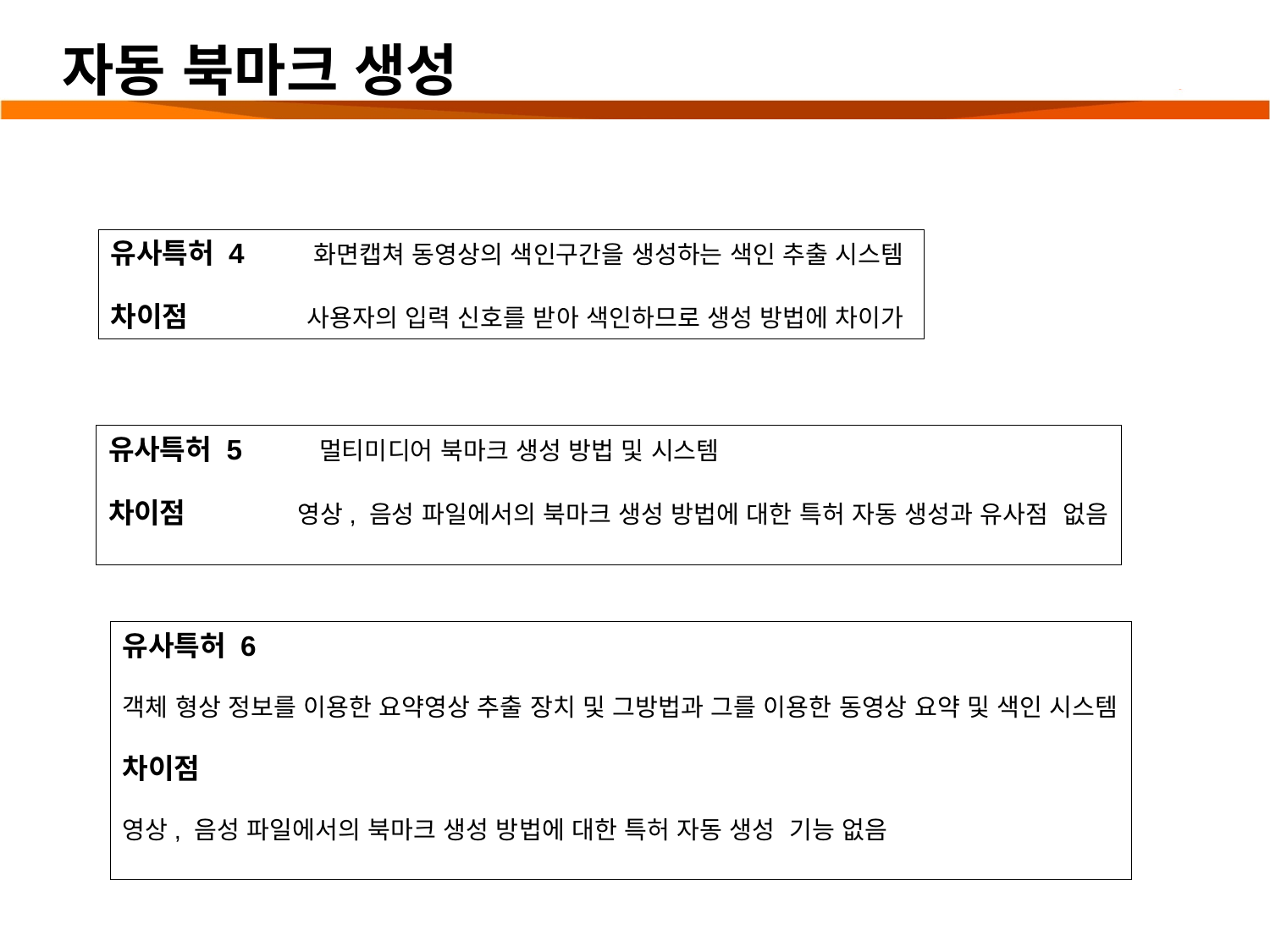

# 자동 북마크 생성
유사특허 4        화면캡쳐 동영상의 색인구간을 생성하는 색인 추출 시스템

차이점                 사용자의 입력 신호를 받아 색인하므로 생성 방법에 차이가
유사특허 5         멀티미디어 북마크 생성 방법 및 시스템

차이점                영상, 음성 파일에서의 북마크 생성 방법에 대한 특허 자동 생성과 유사점  없음

유사특허 6

객체 형상 정보를 이용한 요약영상 추출 장치 및 그방법과 그를 이용한 동영상 요약 및 색인 시스템

차이점

영상, 음성 파일에서의 북마크 생성 방법에 대한 특허 자동 생성  기능 없음